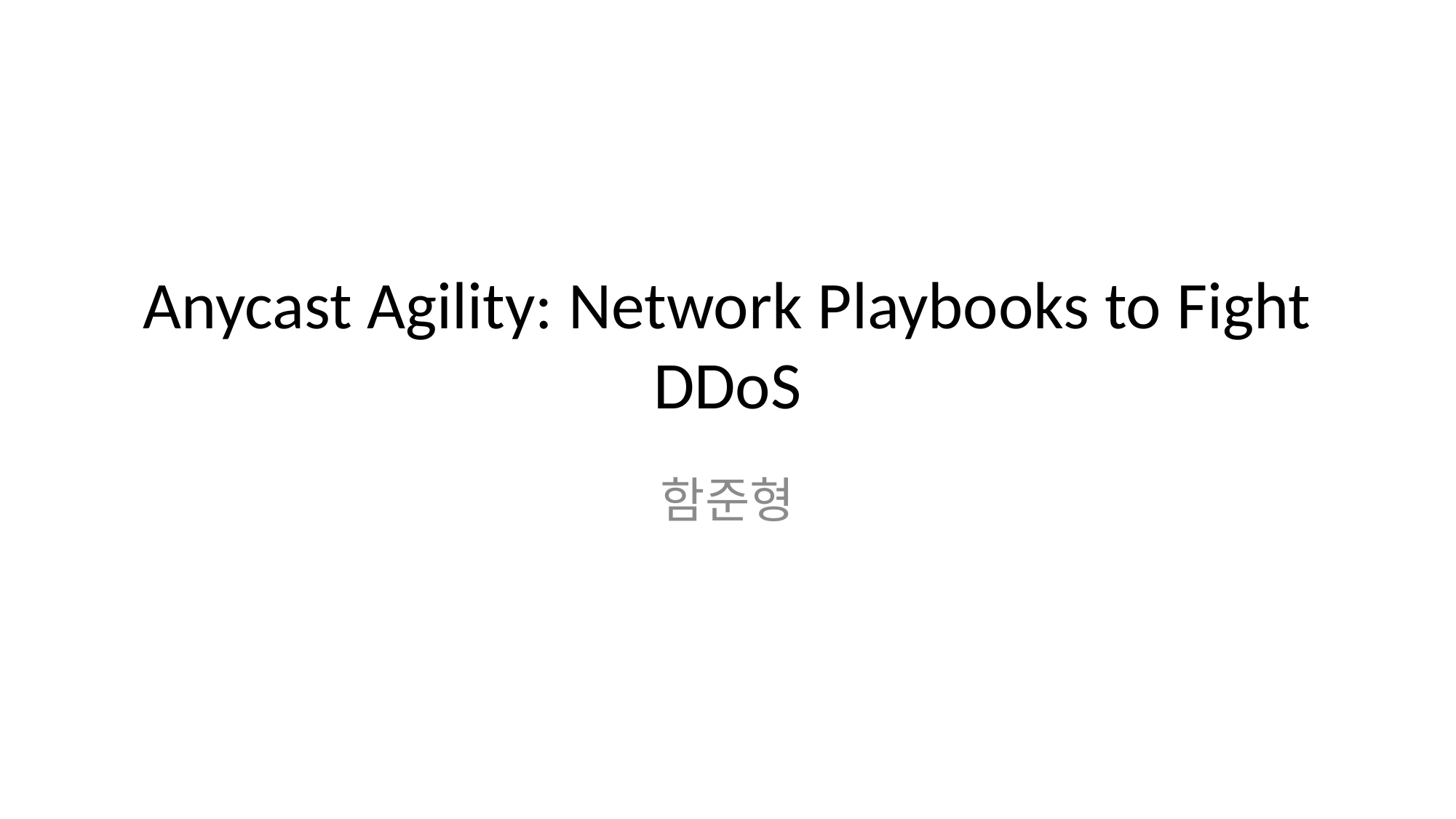

# Anycast Agility: Network Playbooks to Fight DDoS
함준형